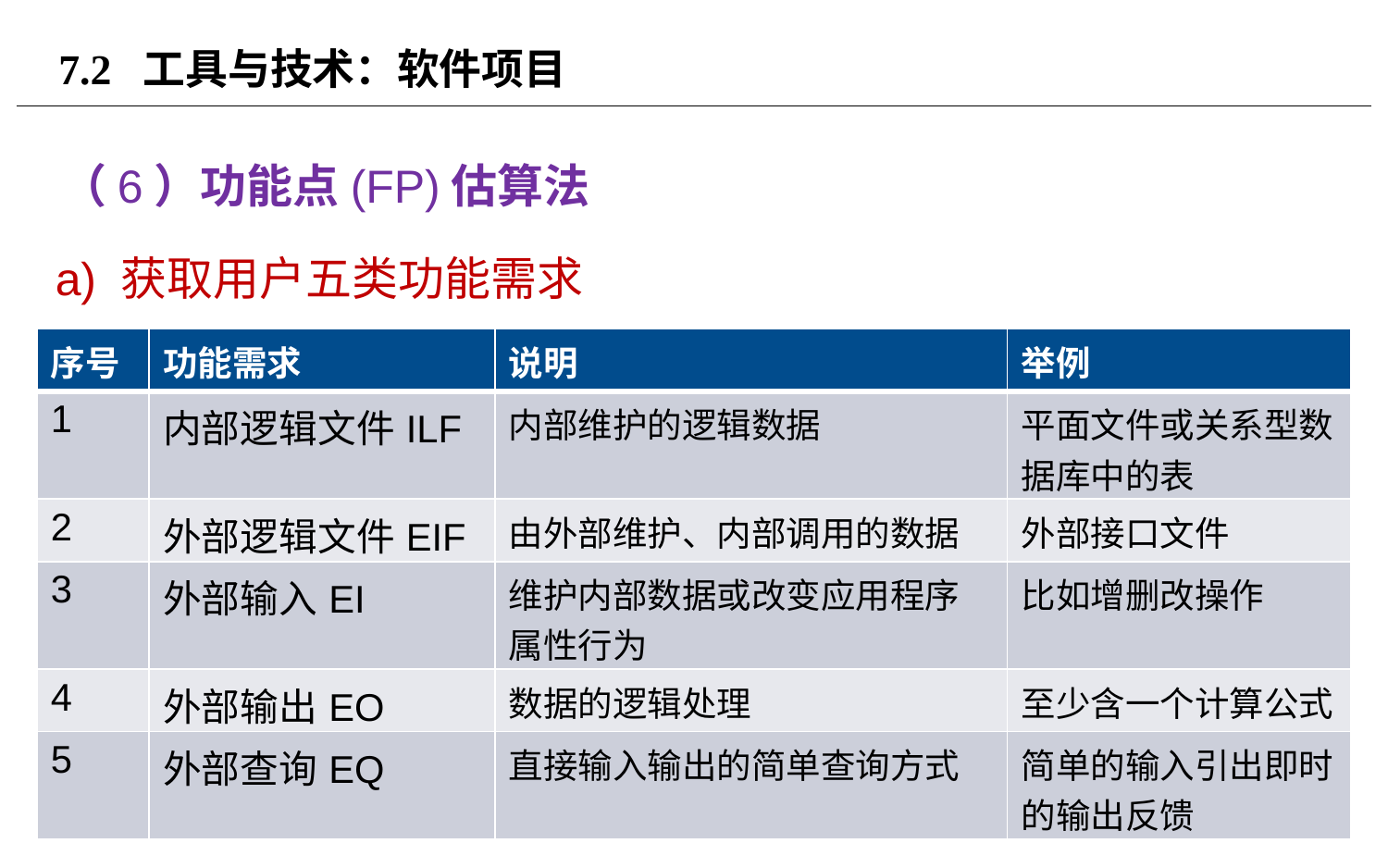

# 7.2  工具与技术：软件项目
（6）功能点(FP)估算法

a) 获取用户五类功能需求
复杂度
| 序号 | 功能需求 | 说明 | 举例 |
| --- | --- | --- | --- |
| 1 | 内部逻辑文件ILF | 内部维护的逻辑数据 | 平面文件或关系型数据库中的表 |
| 2 | 外部逻辑文件EIF | 由外部维护、内部调用的数据 | 外部接口文件 |
| 3 | 外部输入EI | 维护内部数据或改变应用程序属性行为 | 比如增删改操作 |
| 4 | 外部输出EO | 数据的逻辑处理 | 至少含一个计算公式 |
| 5 | 外部查询EQ | 直接输入输出的简单查询方式 | 简单的输入引出即时的输出反馈 |